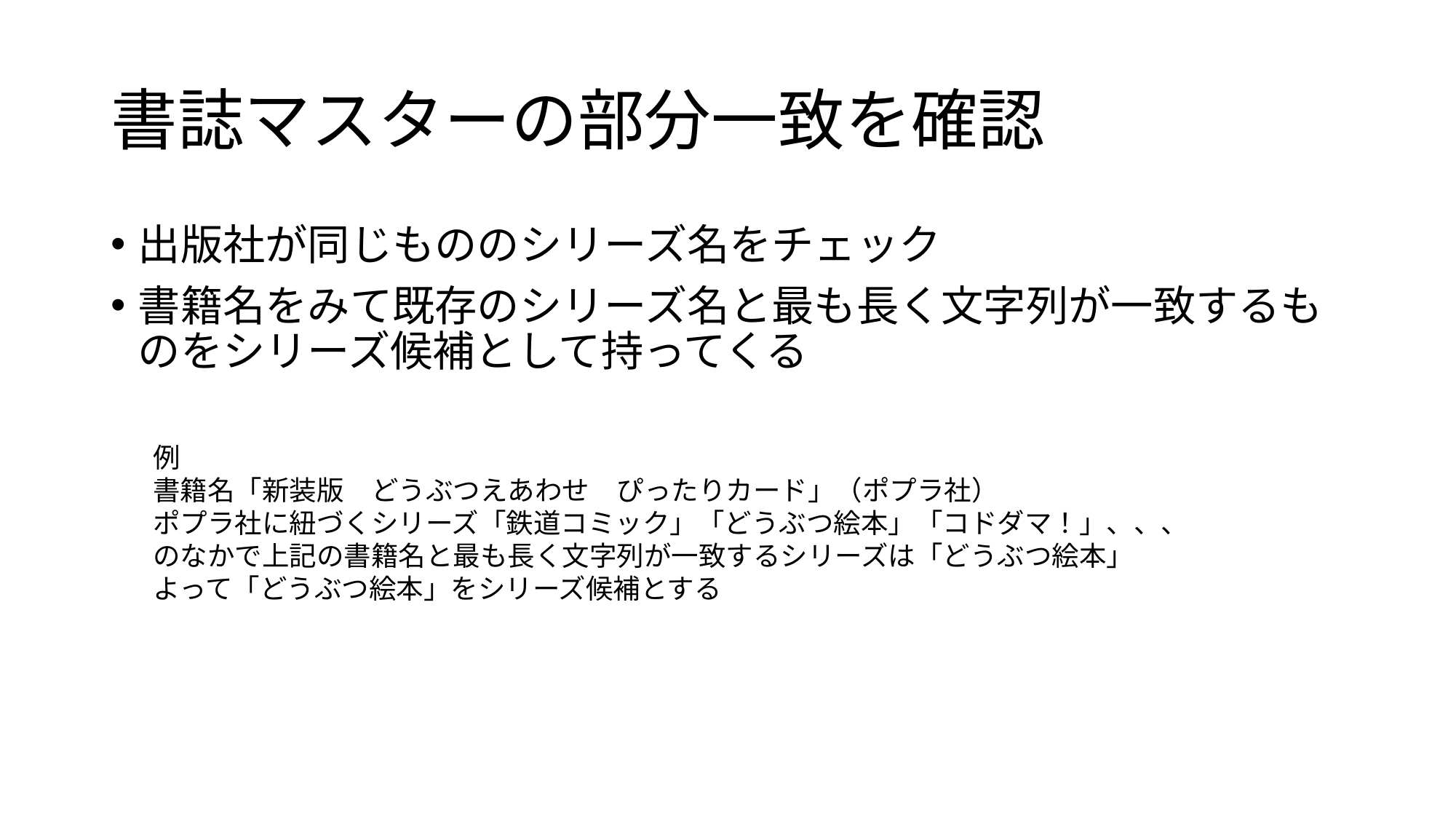

# 書誌マスターの部分一致を確認
出版社が同じもののシリーズ名をチェック
書籍名をみて既存のシリーズ名と最も長く文字列が一致するものをシリーズ候補として持ってくる
例
書籍名「新装版　どうぶつえあわせ　ぴったりカード」（ポプラ社）
ポプラ社に紐づくシリーズ「鉄道コミック」「どうぶつ絵本」「コドダマ！」、、、
のなかで上記の書籍名と最も長く文字列が一致するシリーズは「どうぶつ絵本」
よって「どうぶつ絵本」をシリーズ候補とする